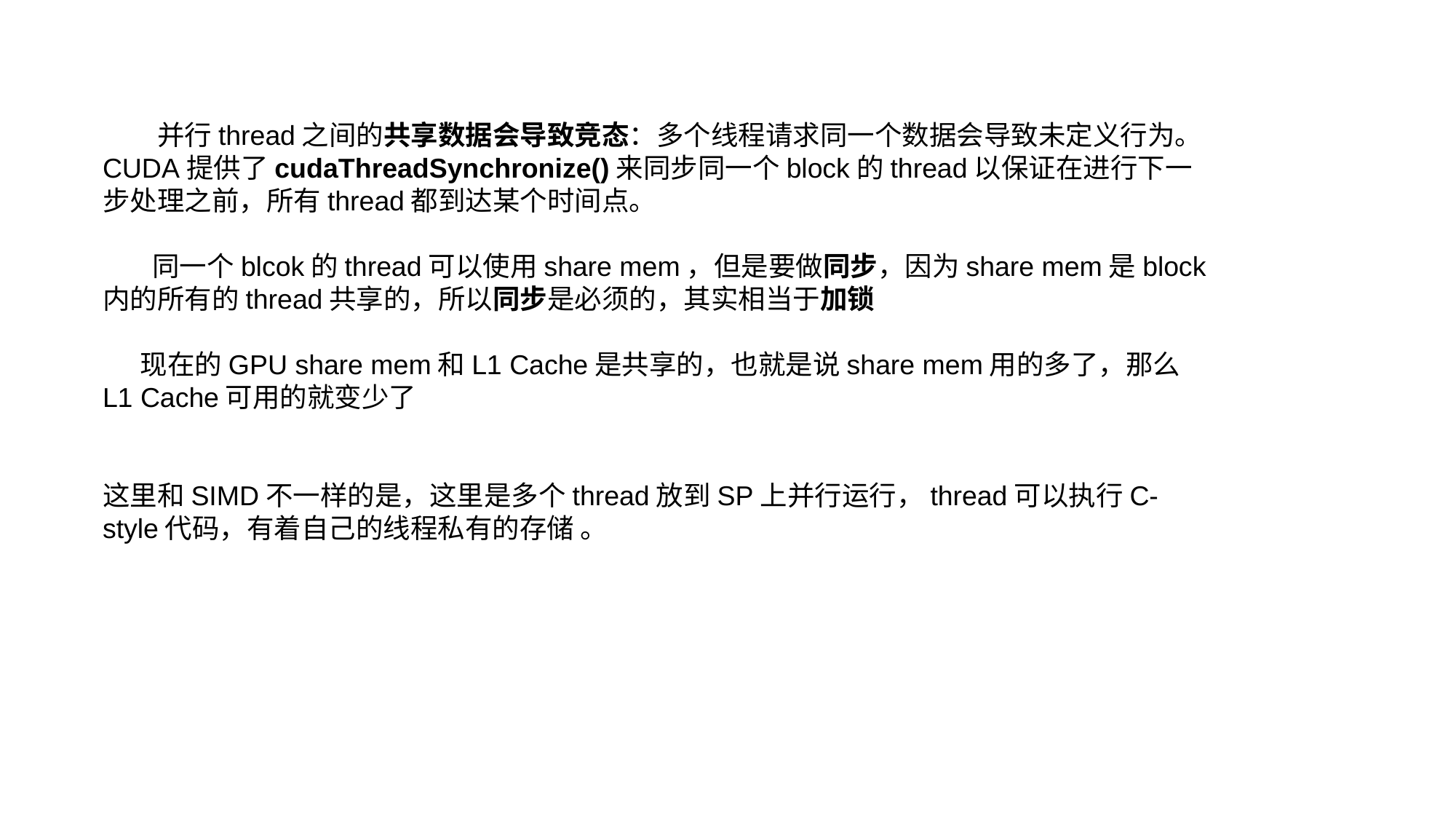

并行thread之间的共享数据会导致竞态：多个线程请求同一个数据会导致未定义行为。CUDA提供了cudaThreadSynchronize()来同步同一个block的thread以保证在进行下一步处理之前，所有thread都到达某个时间点。

       同一个blcok的thread可以使用share mem，但是要做同步，因为share mem是block内的所有的thread共享的，所以同步是必须的，其实相当于加锁

     现在的GPU share mem和L1 Cache是共享的，也就是说share mem用的多了，那么L1 Cache可用的就变少了

这里和SIMD不一样的是，这里是多个thread放到SP上并行运行，thread可以执行C-style代码，有着自己的线程私有的存储 。